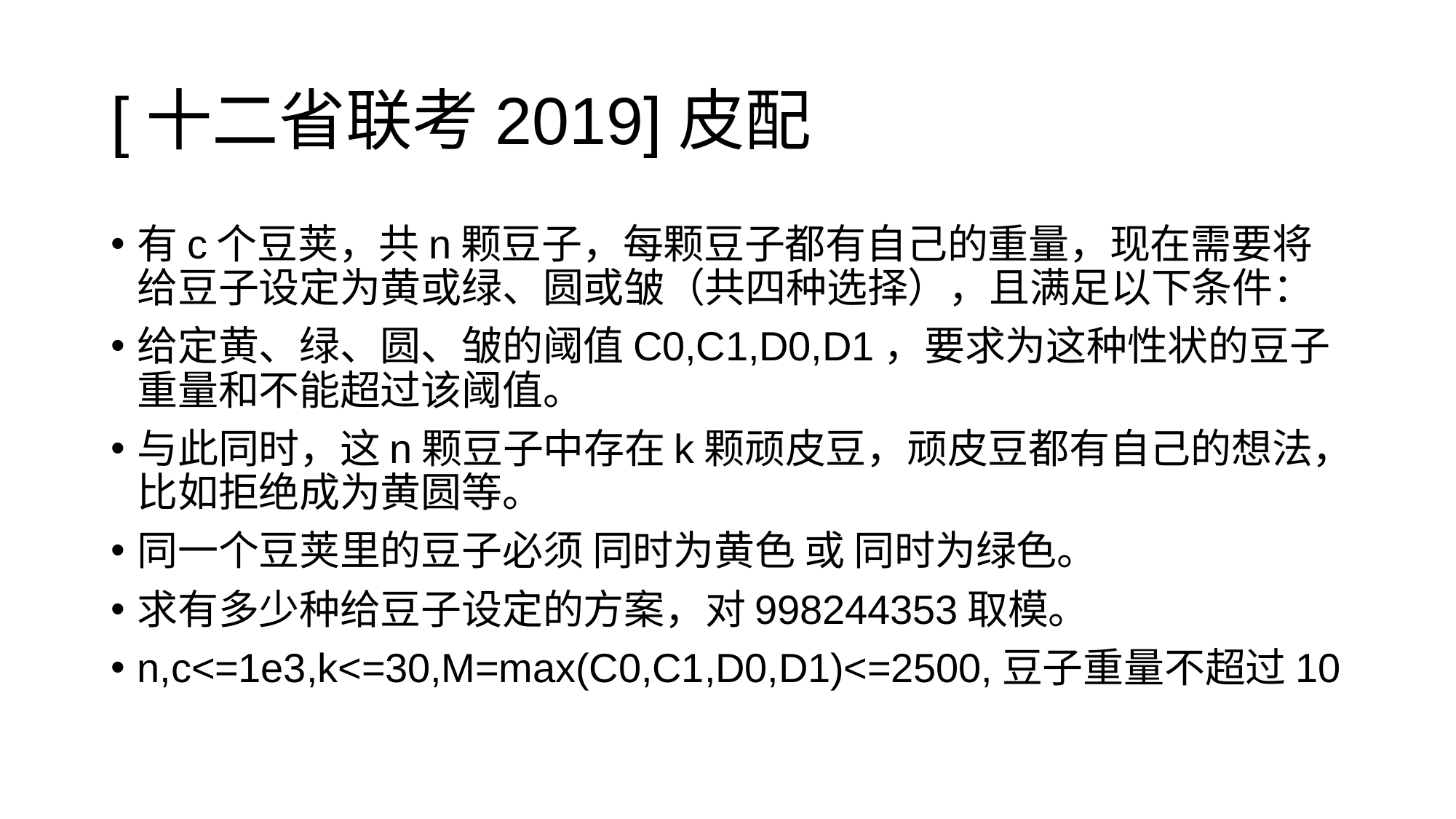

# [十二省联考2019]皮配
有c个豆荚，共n颗豆子，每颗豆子都有自己的重量，现在需要将给豆子设定为黄或绿、圆或皱（共四种选择），且满足以下条件：
给定黄、绿、圆、皱的阈值C0,C1,D0,D1，要求为这种性状的豆子重量和不能超过该阈值。
与此同时，这n颗豆子中存在k颗顽皮豆，顽皮豆都有自己的想法，比如拒绝成为黄圆等。
同一个豆荚里的豆子必须 同时为黄色 或 同时为绿色。
求有多少种给豆子设定的方案，对998244353取模。
n,c<=1e3,k<=30,M=max(C0,C1,D0,D1)<=2500,豆子重量不超过10